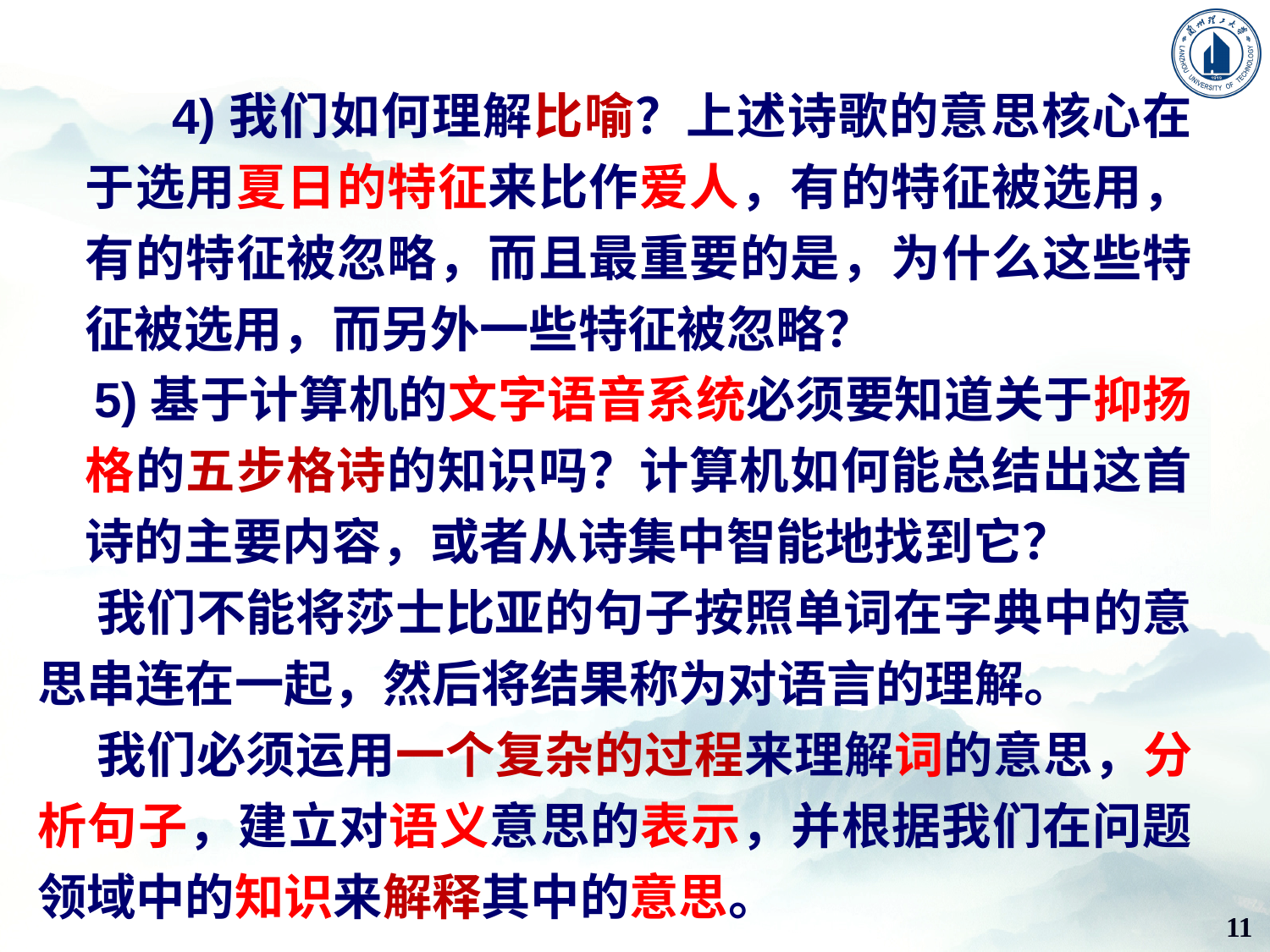

4)我们如何理解比喻？上述诗歌的意思核心在于选用夏日的特征来比作爱人，有的特征被选用，有的特征被忽略，而且最重要的是，为什么这些特征被选用，而另外一些特征被忽略？
    5)基于计算机的文字语音系统必须要知道关于抑扬格的五步格诗的知识吗？计算机如何能总结出这首诗的主要内容，或者从诗集中智能地找到它？
    我们不能将莎士比亚的句子按照单词在字典中的意思串连在一起，然后将结果称为对语言的理解。
    我们必须运用一个复杂的过程来理解词的意思，分析句子，建立对语义意思的表示，并根据我们在问题领域中的知识来解释其中的意思。
11